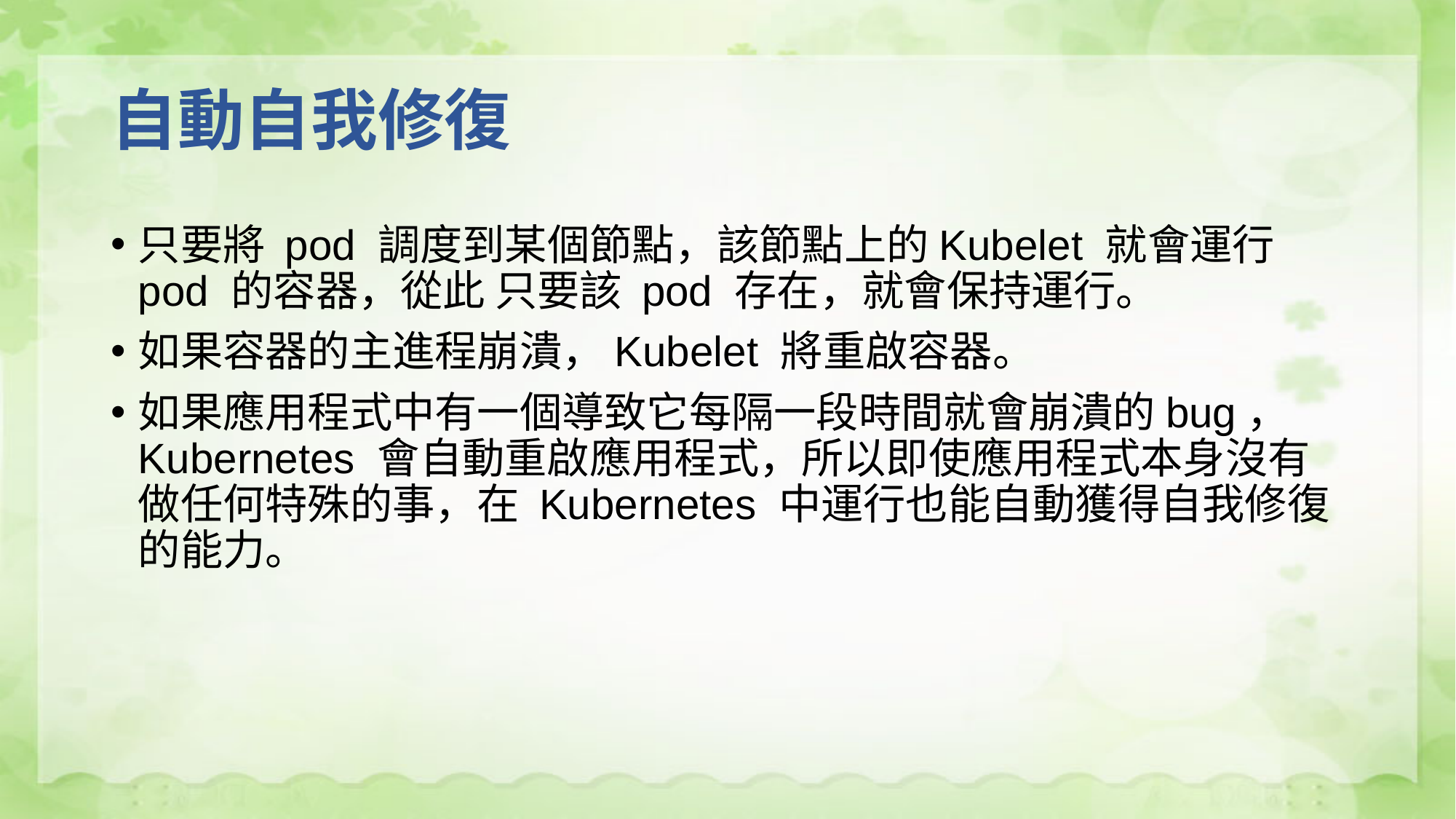

# 自動自我修復
只要將 pod 調度到某個節點，該節點上的Kubelet 就會運行 pod 的容器，從此 只要該 pod 存在，就會保持運行。
如果容器的主進程崩潰，Kubelet 將重啟容器。
如果應用程式中有一個導致它每隔一段時間就會崩潰的bug， Kubernetes 會自動重啟應用程式，所以即使應用程式本身沒有做任何特殊的事，在 Kubernetes 中運行也能自動獲得自我修復的能力。